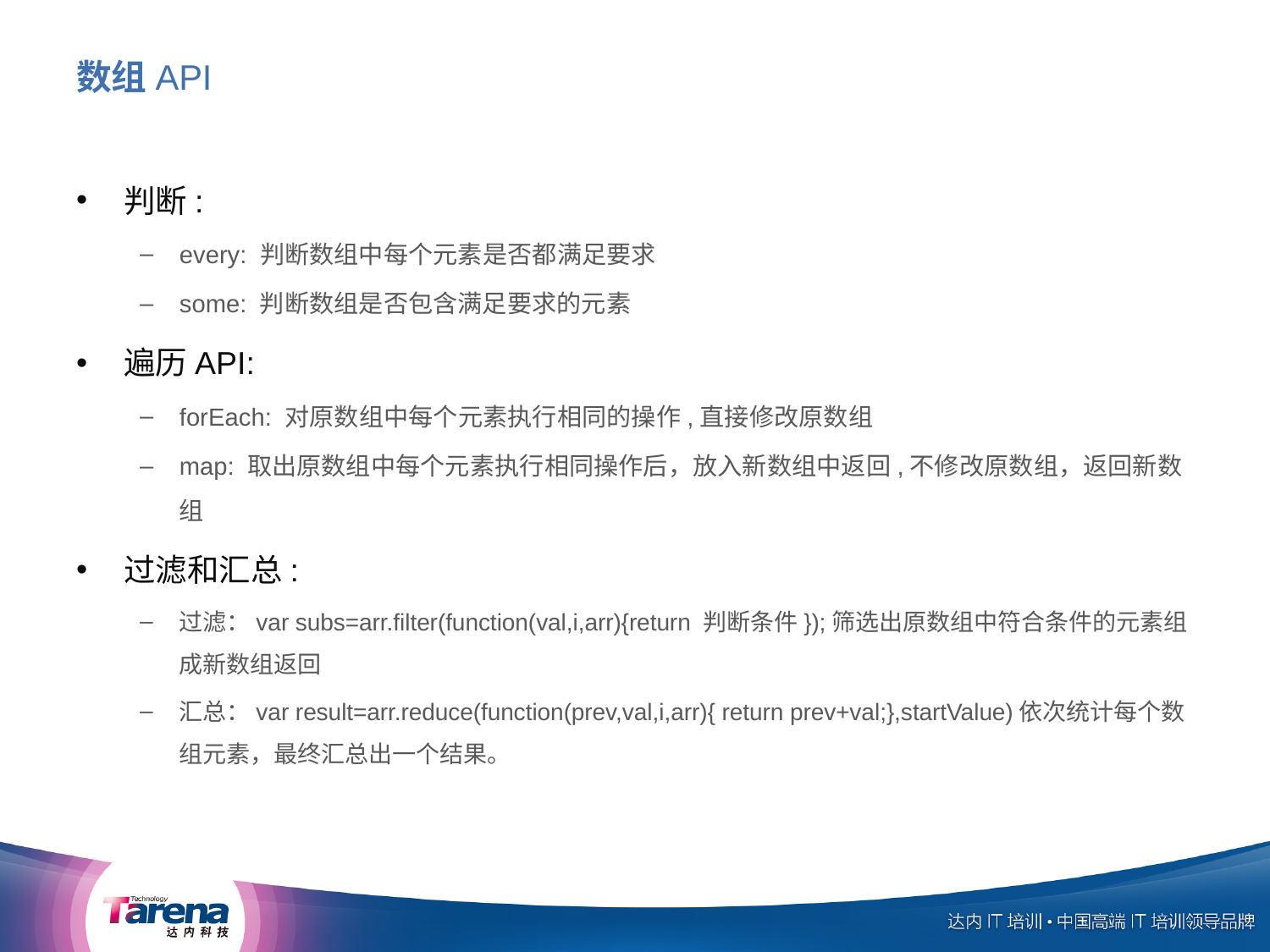

# 数组API
判断:
every: 判断数组中每个元素是否都满足要求
some: 判断数组是否包含满足要求的元素
遍历API:
forEach: 对原数组中每个元素执行相同的操作,直接修改原数组
map: 取出原数组中每个元素执行相同操作后，放入新数组中返回,不修改原数组，返回新数组
过滤和汇总:
过滤：var subs=arr.filter(function(val,i,arr){return 判断条件});筛选出原数组中符合条件的元素组成新数组返回
汇总：var result=arr.reduce(function(prev,val,i,arr){ return prev+val;},startValue)依次统计每个数组元素，最终汇总出一个结果。